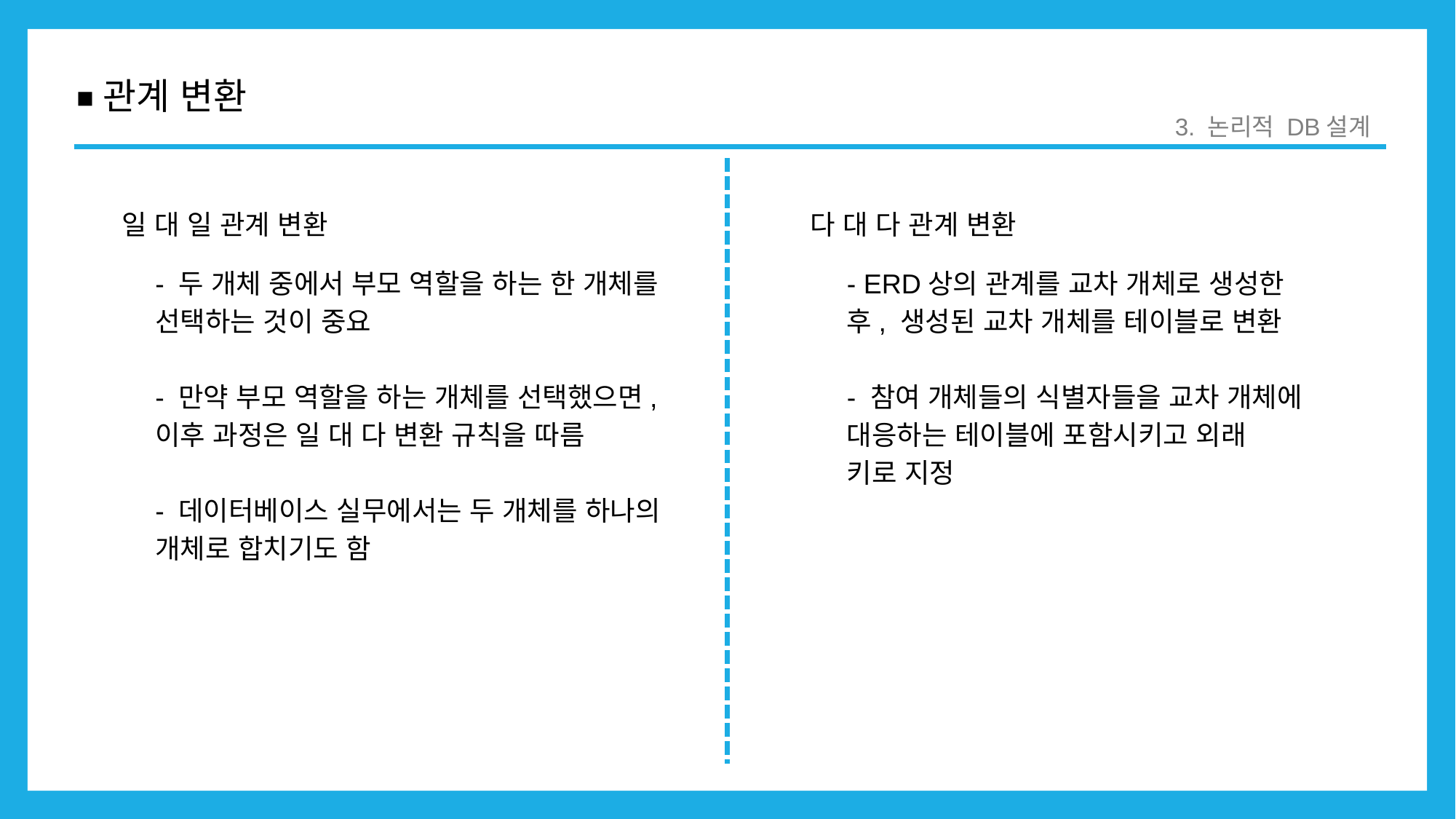

◾관계 변환
3. 논리적 DB설계
일 대 일 관계 변환
다 대 다 관계 변환
- 두 개체 중에서 부모 역할을 하는 한 개체를 선택하는 것이 중요

- 만약 부모 역할을 하는 개체를 선택했으면, 이후 과정은 일 대 다 변환 규칙을 따름

- 데이터베이스 실무에서는 두 개체를 하나의 개체로 합치기도 함
- ERD상의 관계를 교차 개체로 생성한 후, 생성된 교차 개체를 테이블로 변환

- 참여 개체들의 식별자들을 교차 개체에 대응하는 테이블에 포함시키고 외래 키로 지정